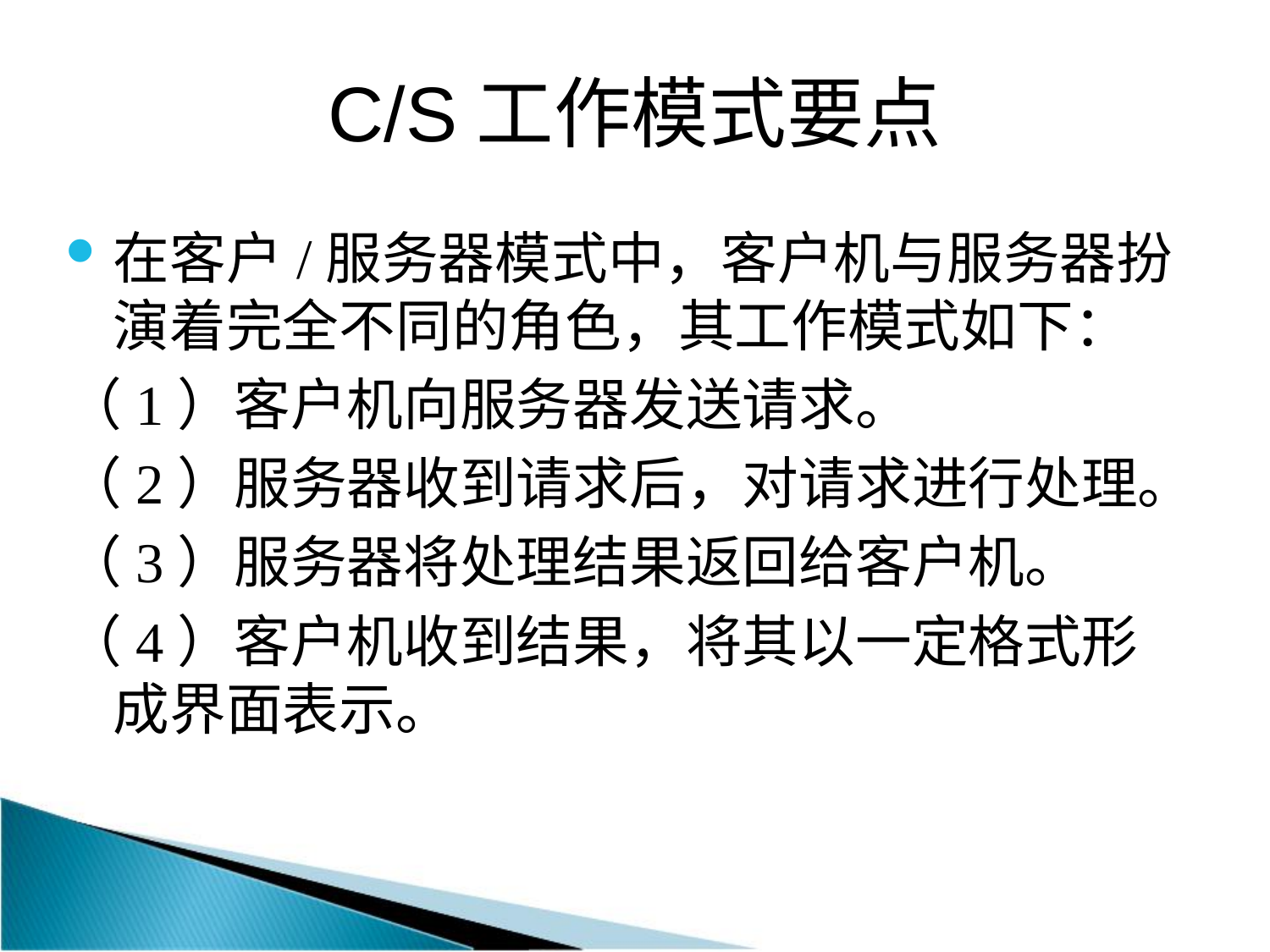

# C/S工作模式要点
在客户/服务器模式中，客户机与服务器扮演着完全不同的角色，其工作模式如下：
（1）客户机向服务器发送请求。
（2）服务器收到请求后，对请求进行处理。
（3）服务器将处理结果返回给客户机。
（4）客户机收到结果，将其以一定格式形成界面表示。